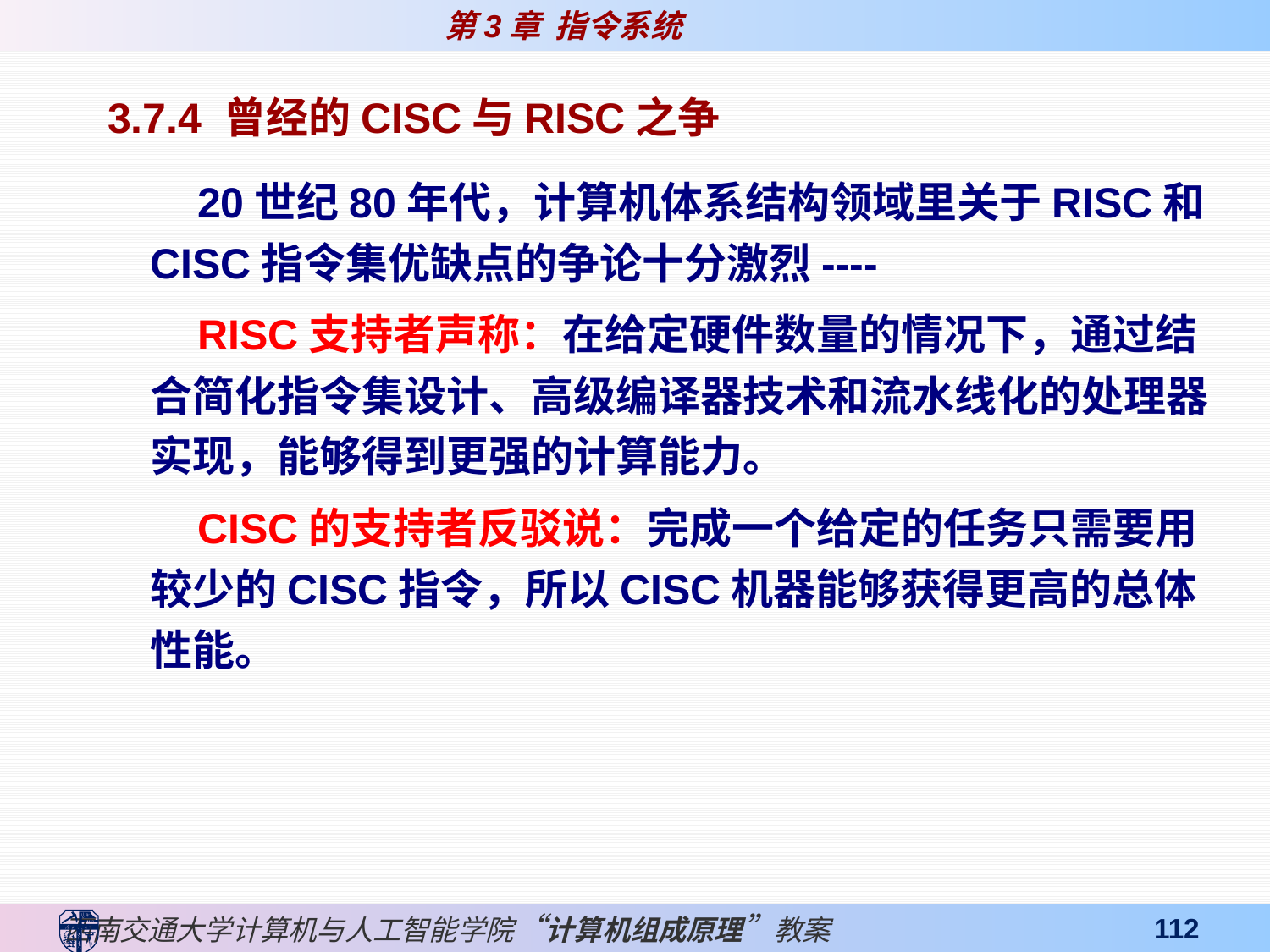

3.7.4 曾经的CISC与RISC之争
    20世纪80年代，计算机体系结构领域里关于RISC和CISC指令集优缺点的争论十分激烈----
    RISC支持者声称：在给定硬件数量的情况下，通过结合简化指令集设计、高级编译器技术和流水线化的处理器实现，能够得到更强的计算能力。
    CISC的支持者反驳说：完成一个给定的任务只需要用较少的CISC指令，所以CISC机器能够获得更高的总体性能。